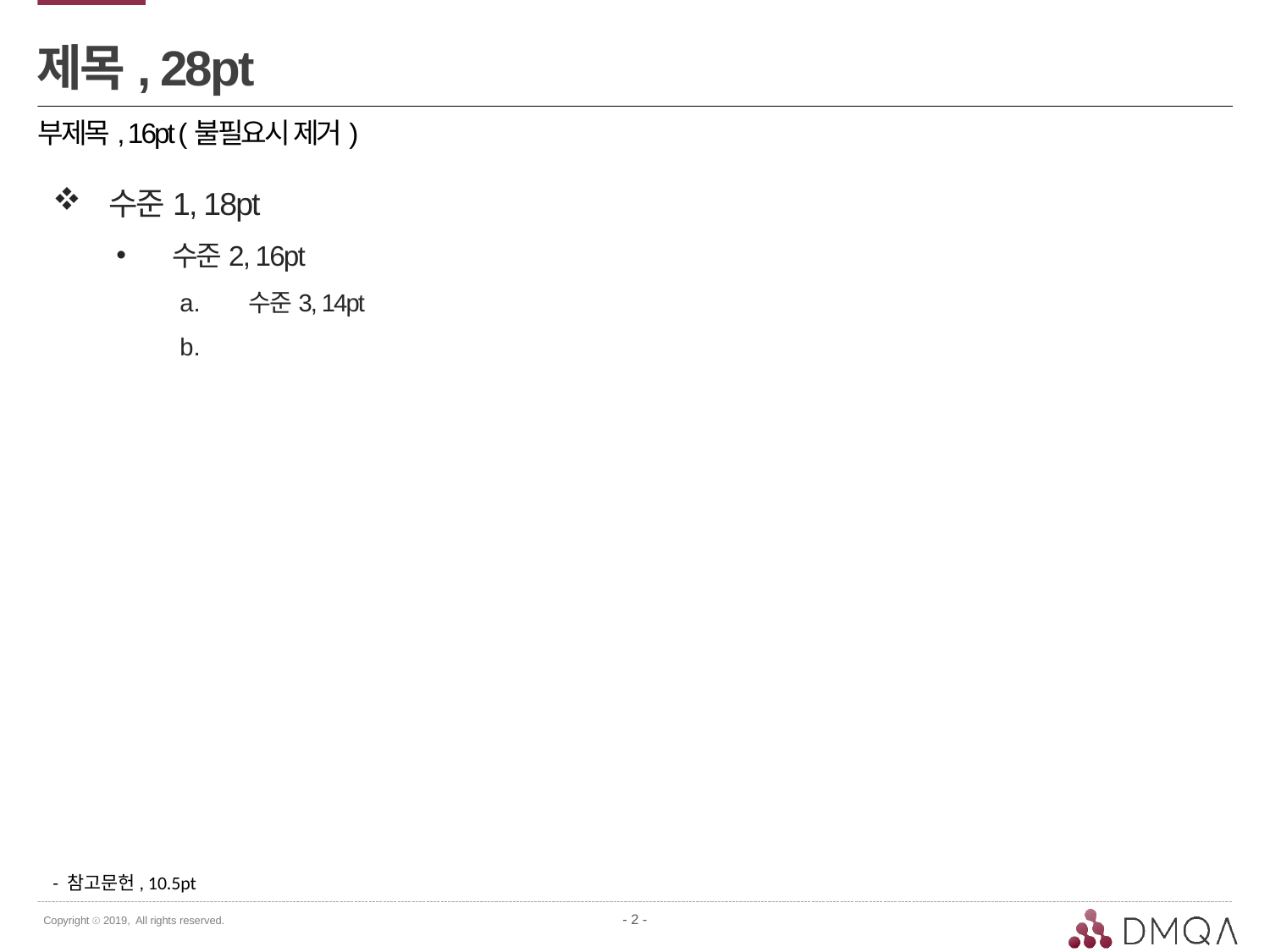

제목, 28pt
부제목, 16pt (불필요시 제거)
수준1, 18pt
수준2, 16pt
 수준3, 14pt

- 참고문헌, 10.5pt